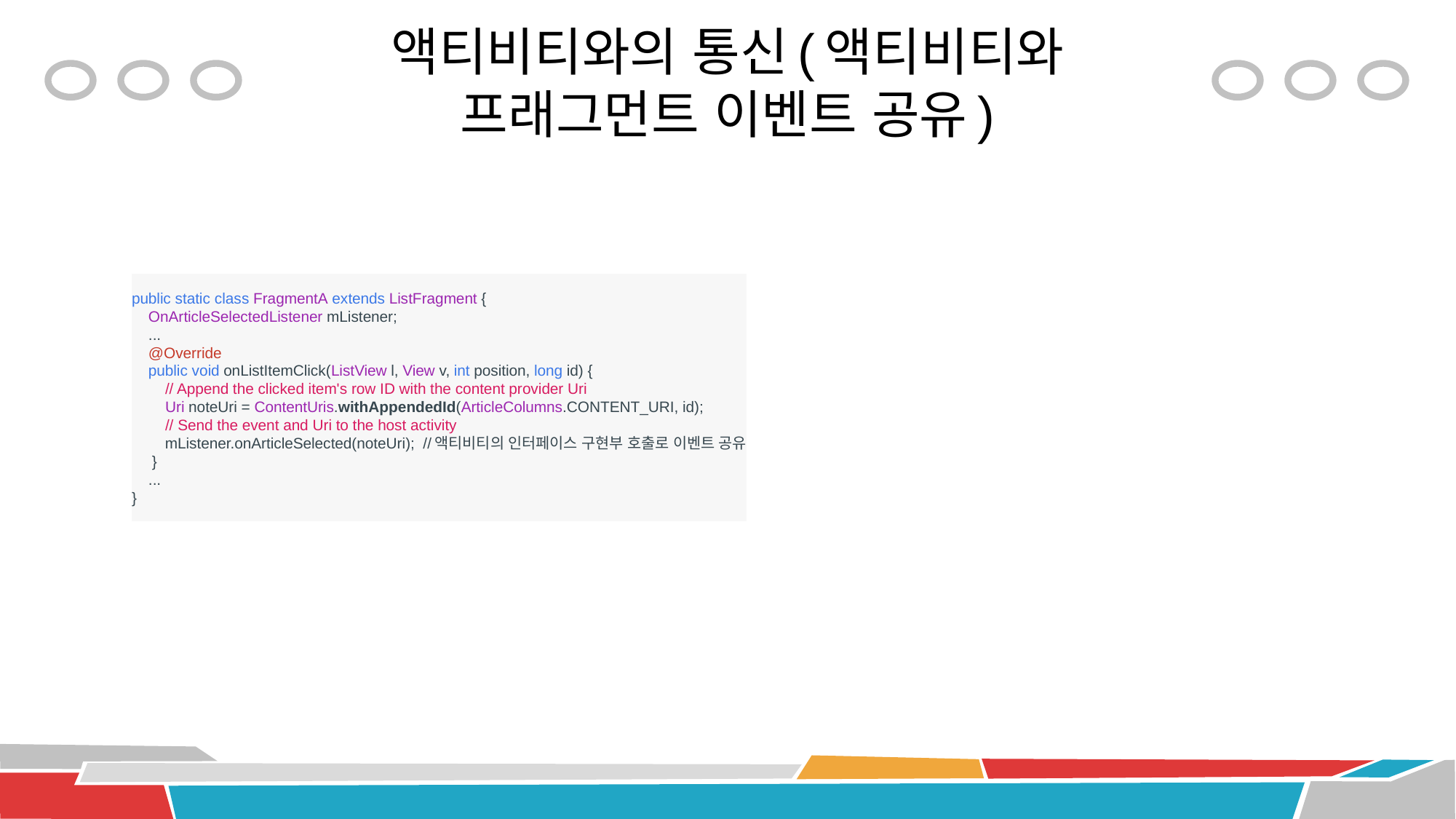

# 액티비티와의 통신(액티비티와 프래그먼트 이벤트 공유)
public static class FragmentA extends ListFragment {
    OnArticleSelectedListener mListener;
    ...
    @Override
    public void onListItemClick(ListView l, View v, int position, long id) {
        // Append the clicked item's row ID with the content provider Uri
        Uri noteUri = ContentUris.withAppendedId(ArticleColumns.CONTENT_URI, id);
        // Send the event and Uri to the host activity
        mListener.onArticleSelected(noteUri);  //액티비티의 인터페이스 구현부 호출로 이벤트 공유
    }
    ...
}